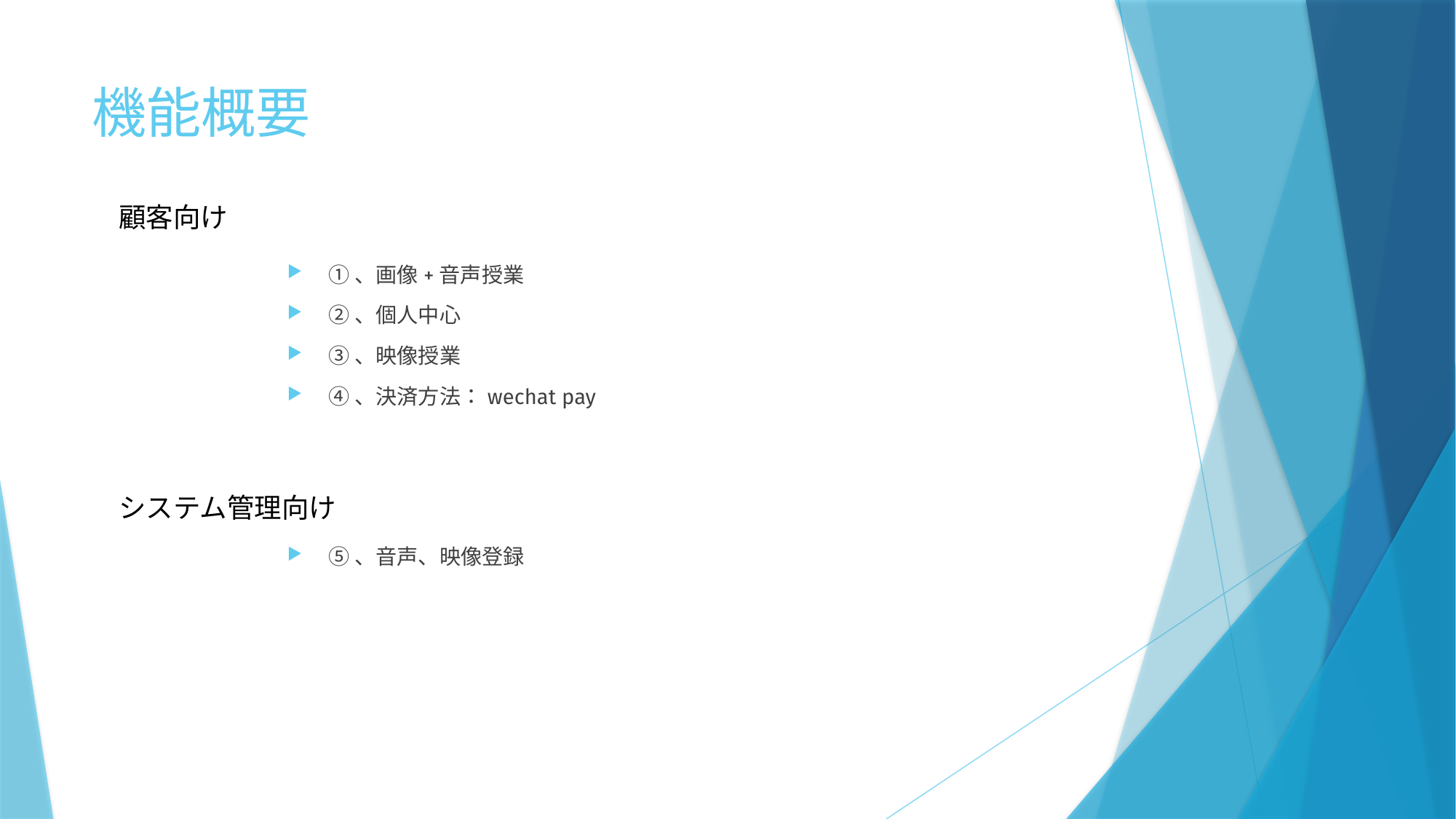

# 機能概要
顧客向け
①、画像+音声授業
②、個人中心
③、映像授業
④、決済方法：wechat pay
システム管理向け
⑤、音声、映像登録